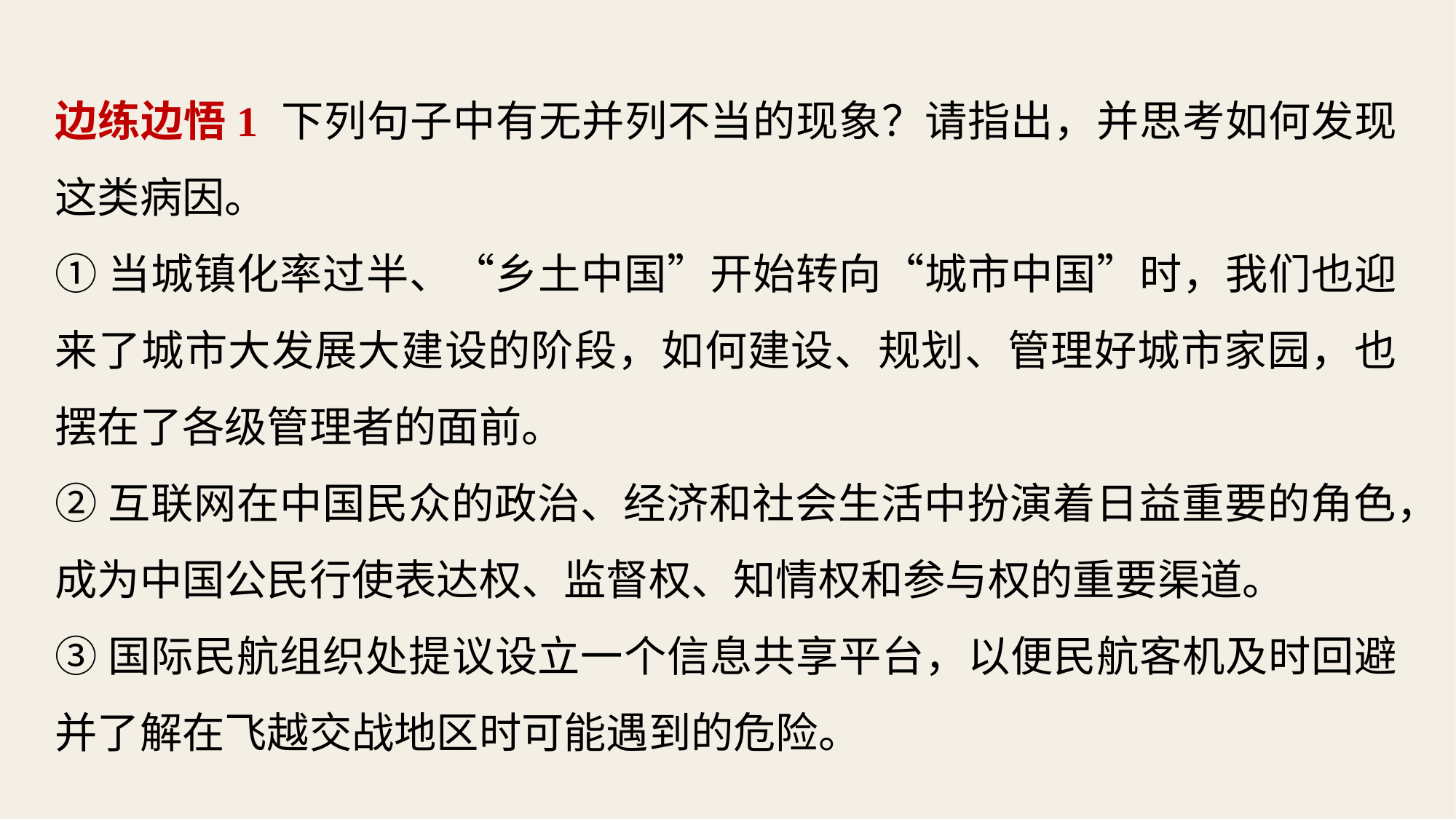

边练边悟1 下列句子中有无并列不当的现象？请指出，并思考如何发现这类病因。
①当城镇化率过半、“乡土中国”开始转向“城市中国”时，我们也迎来了城市大发展大建设的阶段，如何建设、规划、管理好城市家园，也摆在了各级管理者的面前。
②互联网在中国民众的政治、经济和社会生活中扮演着日益重要的角色，成为中国公民行使表达权、监督权、知情权和参与权的重要渠道。
③国际民航组织处提议设立一个信息共享平台，以便民航客机及时回避并了解在飞越交战地区时可能遇到的危险。